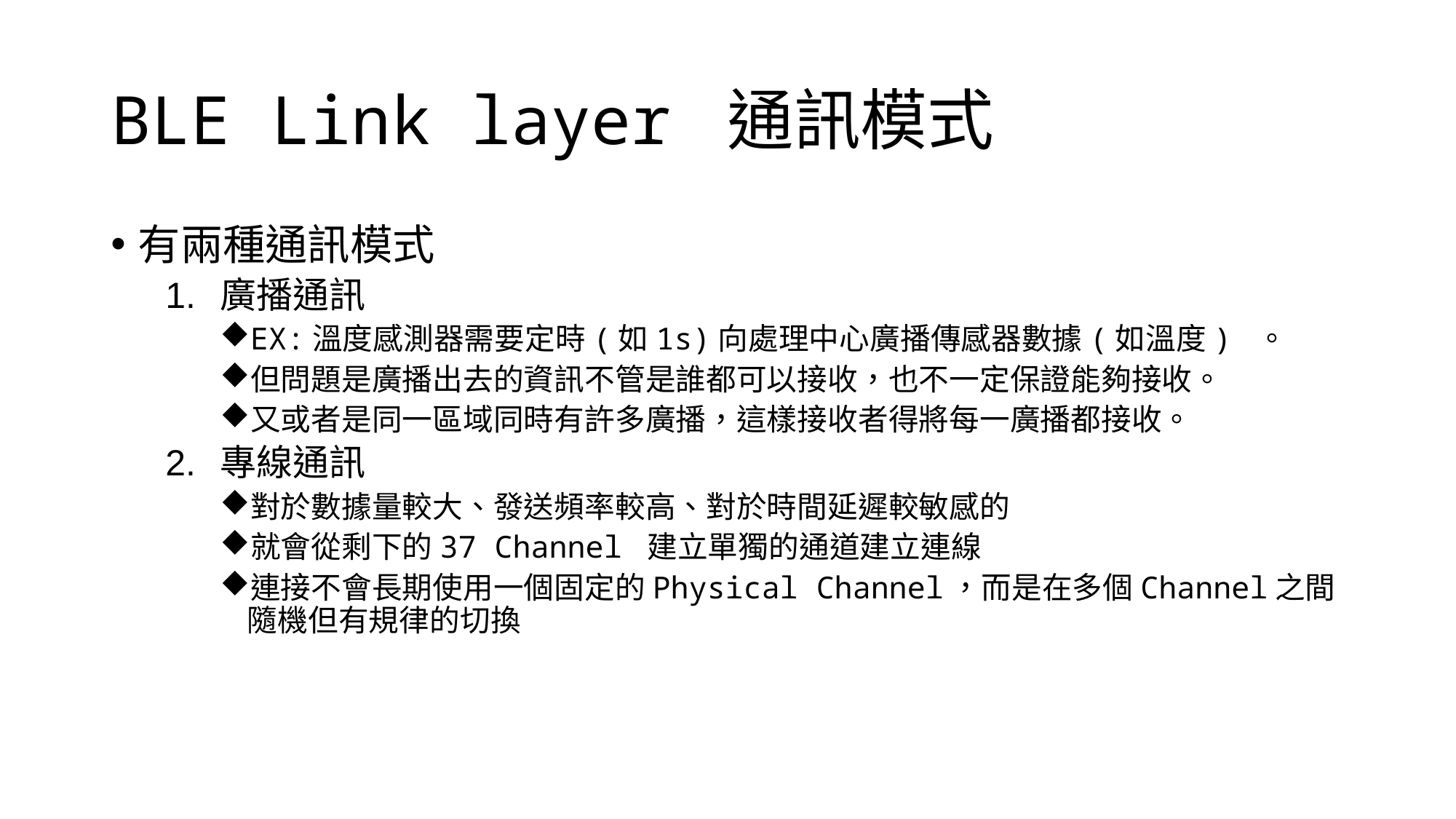

# BLE Link layer 通訊模式
有兩種通訊模式
廣播通訊
EX:溫度感測器需要定時(如1s)向處理中心廣播傳感器數據(如溫度) 。
但問題是廣播出去的資訊不管是誰都可以接收，也不一定保證能夠接收。
又或者是同一區域同時有許多廣播，這樣接收者得將每一廣播都接收。
專線通訊
對於數據量較大、發送頻率較高、對於時間延遲較敏感的
就會從剩下的37 Channel 建立單獨的通道建立連線
連接不會長期使用一個固定的Physical Channel，而是在多個Channel之間隨機但有規律的切換